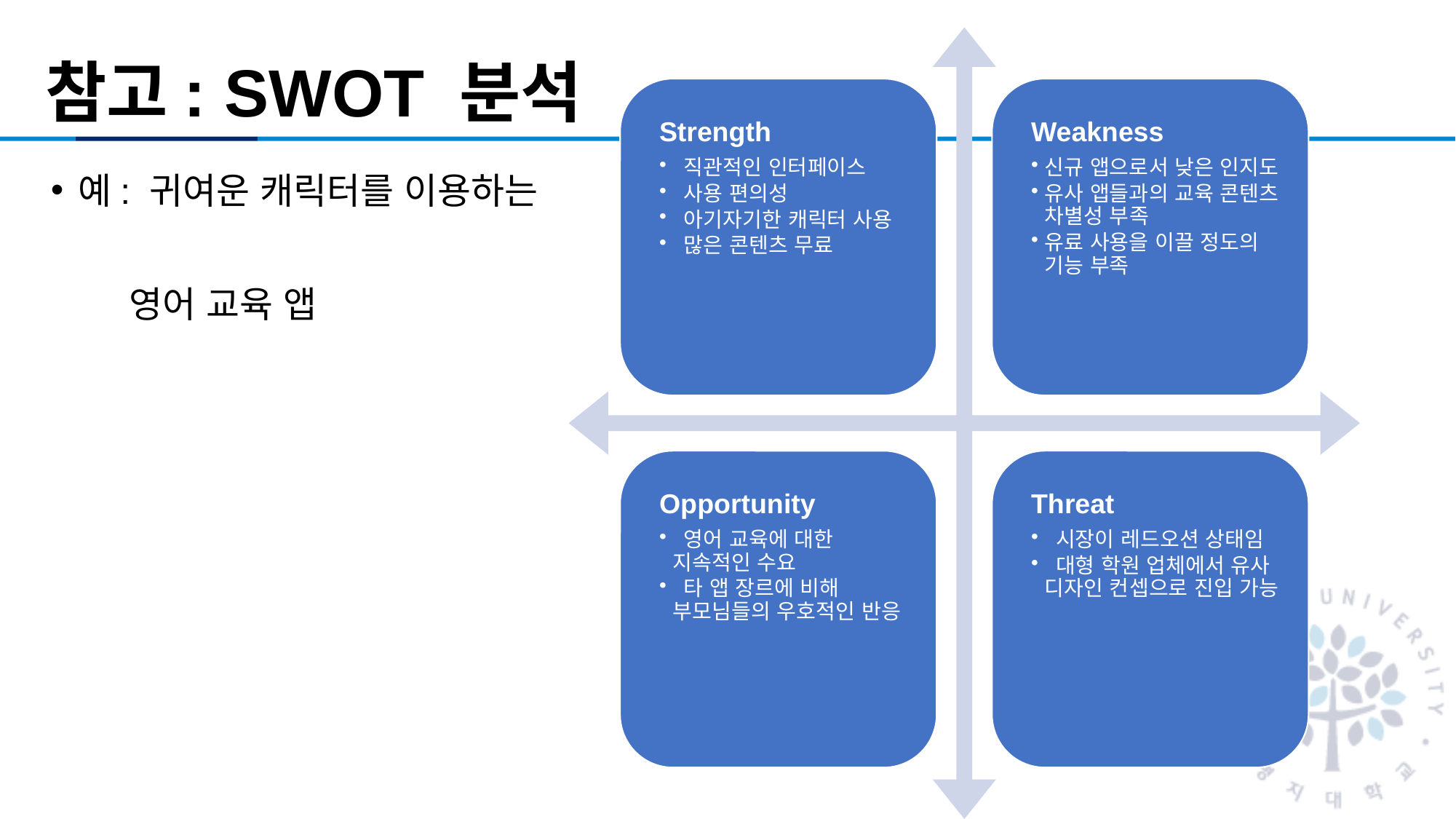

Strength
 직관적인 인터페이스
 사용 편의성
 아기자기한 캐릭터 사용
 많은 콘텐츠 무료
Weakness
신규 앱으로서 낮은 인지도
유사 앱들과의 교육 콘텐츠 차별성 부족
유료 사용을 이끌 정도의 기능 부족
Opportunity
 영어 교육에 대한 지속적인 수요
 타 앱 장르에 비해 부모님들의 우호적인 반응
Threat
 시장이 레드오션 상태임
 대형 학원 업체에서 유사 디자인 컨셉으로 진입 가능
# 참고: SWOT 분석
예: 귀여운 캐릭터를 이용하는
     영어 교육 앱